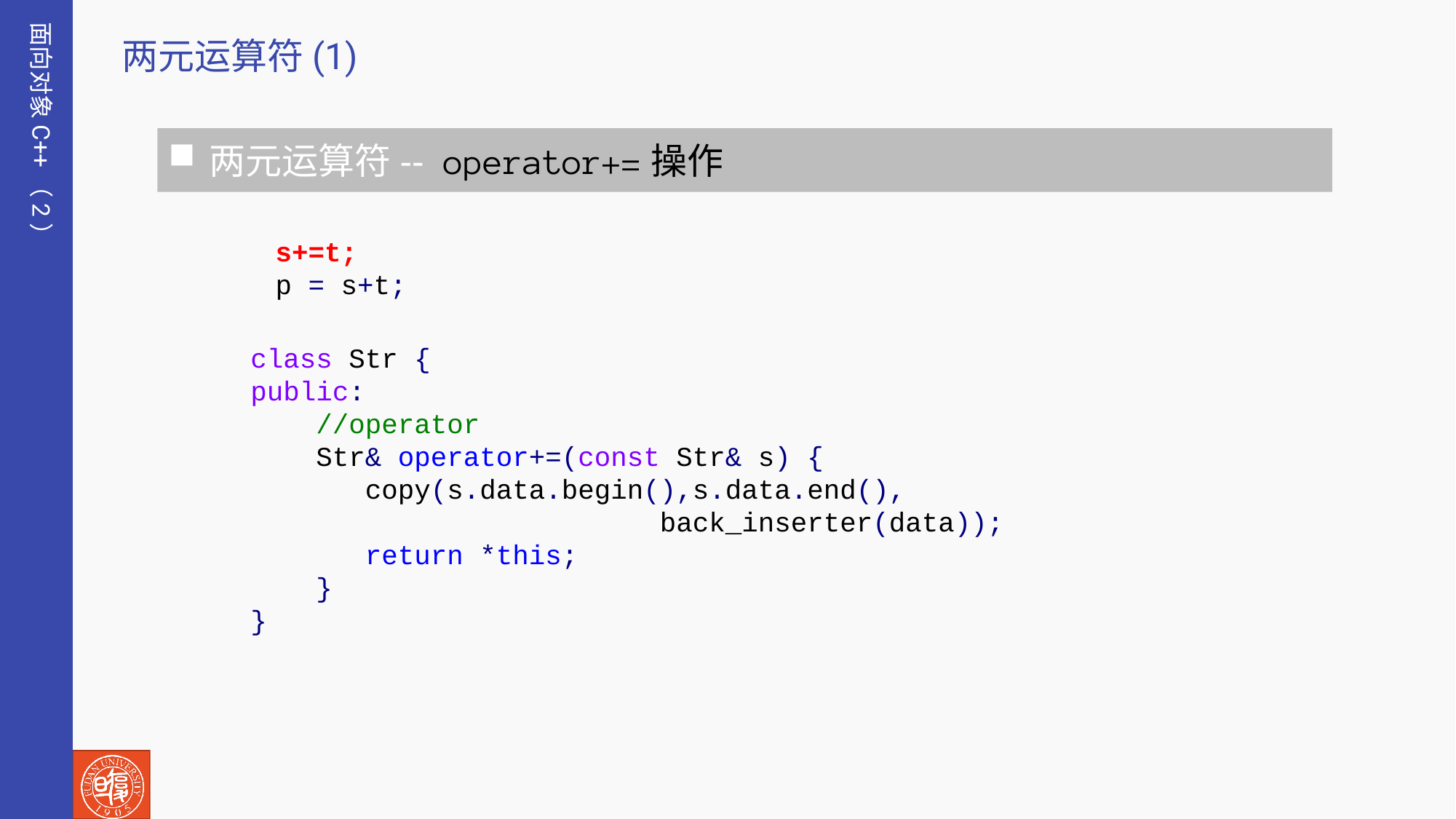

面向对象C++（2）
两元运算符(1)
两元运算符-- operator+=操作
 s+=t;
 p = s+t;
class Str {
public:
    //operator
    Str& operator+=(const Str& s) {
       copy(s.data.begin(),s.data.end(),
                         back_inserter(data));
       return *this;
    }
}